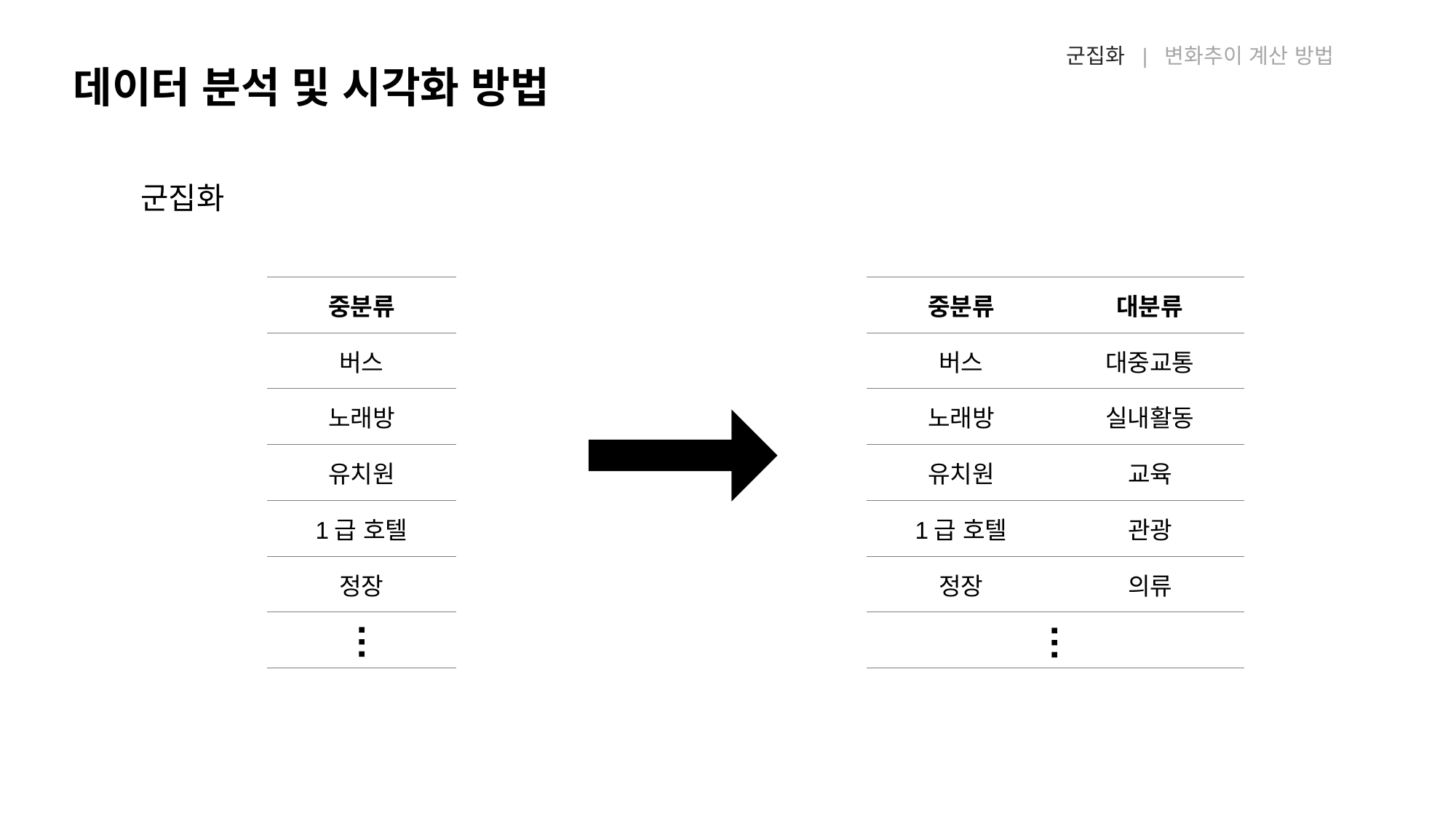

군집화  |  변화추이 계산 방법
데이터 분석 및 시각화 방법
군집화
| 중분류 |
| --- |
| 버스 |
| 노래방 |
| 유치원 |
| 1급 호텔 |
| 정장 |
|  |
| 중분류 | 대분류 |
| --- | --- |
| 버스 | 대중교통 |
| 노래방 | 실내활동 |
| 유치원 | 교육 |
| 1급 호텔 | 관광 |
| 정장 | 의류 |
|  |  |